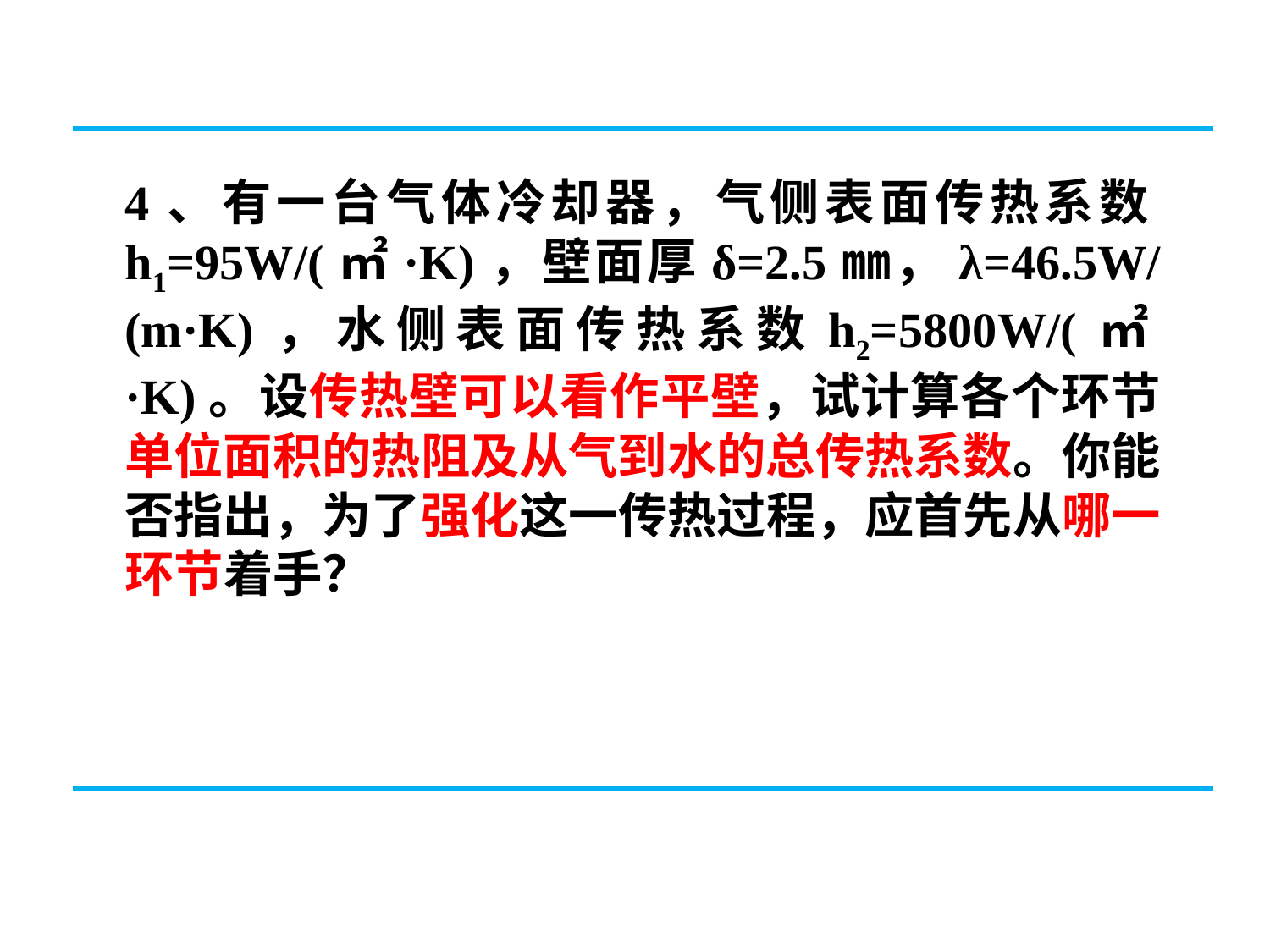

4、有一台气体冷却器，气侧表面传热系数h1=95W/(㎡·K)，壁面厚δ=2.5㎜，λ=46.5W/(m·K)，水侧表面传热系数h2=5800W/(㎡·K)。设传热壁可以看作平壁，试计算各个环节单位面积的热阻及从气到水的总传热系数。你能否指出，为了强化这一传热过程，应首先从哪一环节着手？